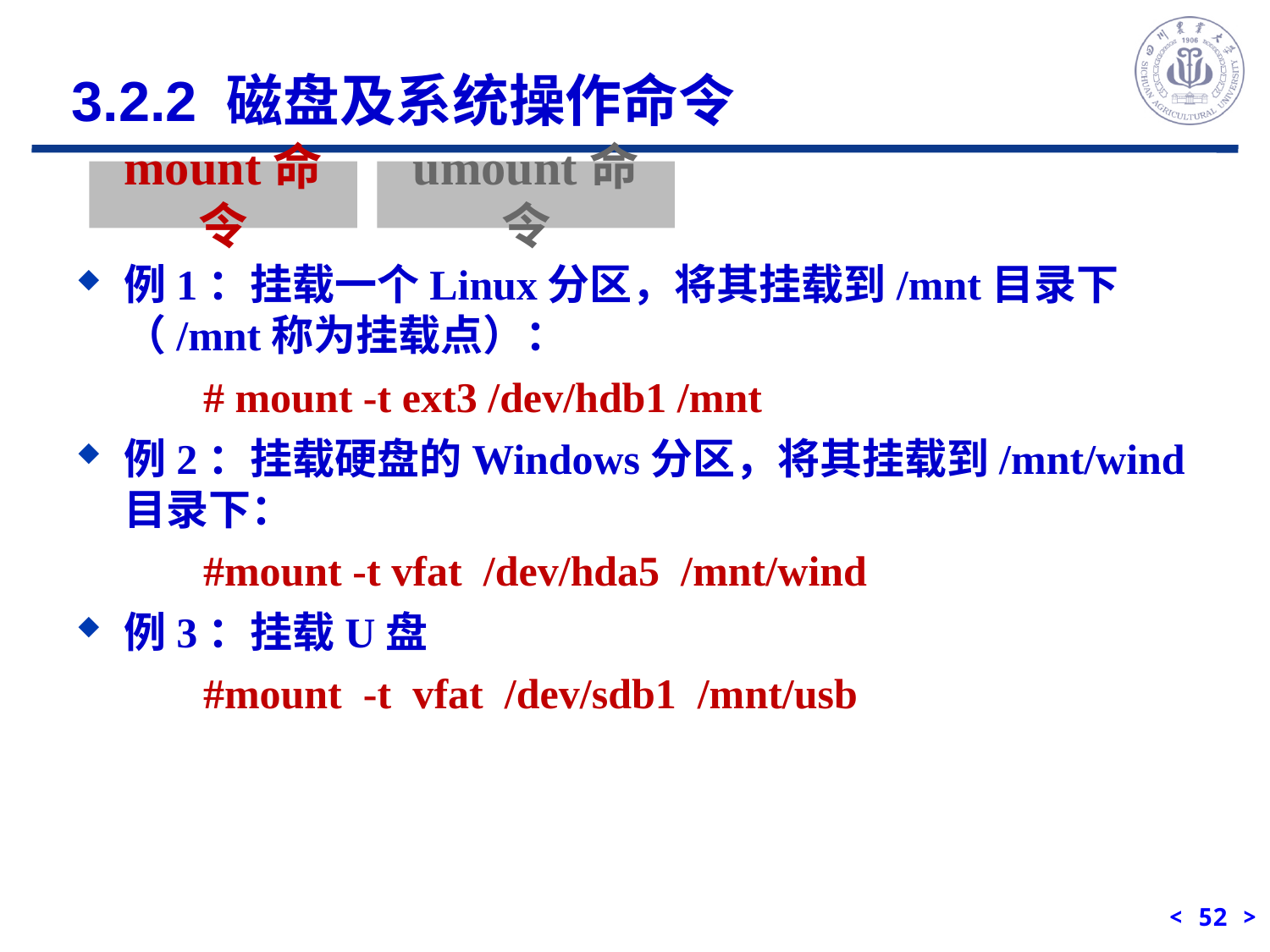

3.2.2 磁盘及系统操作命令
mount命令
umount命令
例1：挂载一个Linux分区，将其挂载到/mnt目录下（/mnt称为挂载点）：
	# mount -t ext3 /dev/hdb1 /mnt
例2：挂载硬盘的Windows分区，将其挂载到/mnt/wind目录下：
	#mount -t vfat  /dev/hda5  /mnt/wind
例3：挂载U盘
	#mount  -t  vfat  /dev/sdb1  /mnt/usb